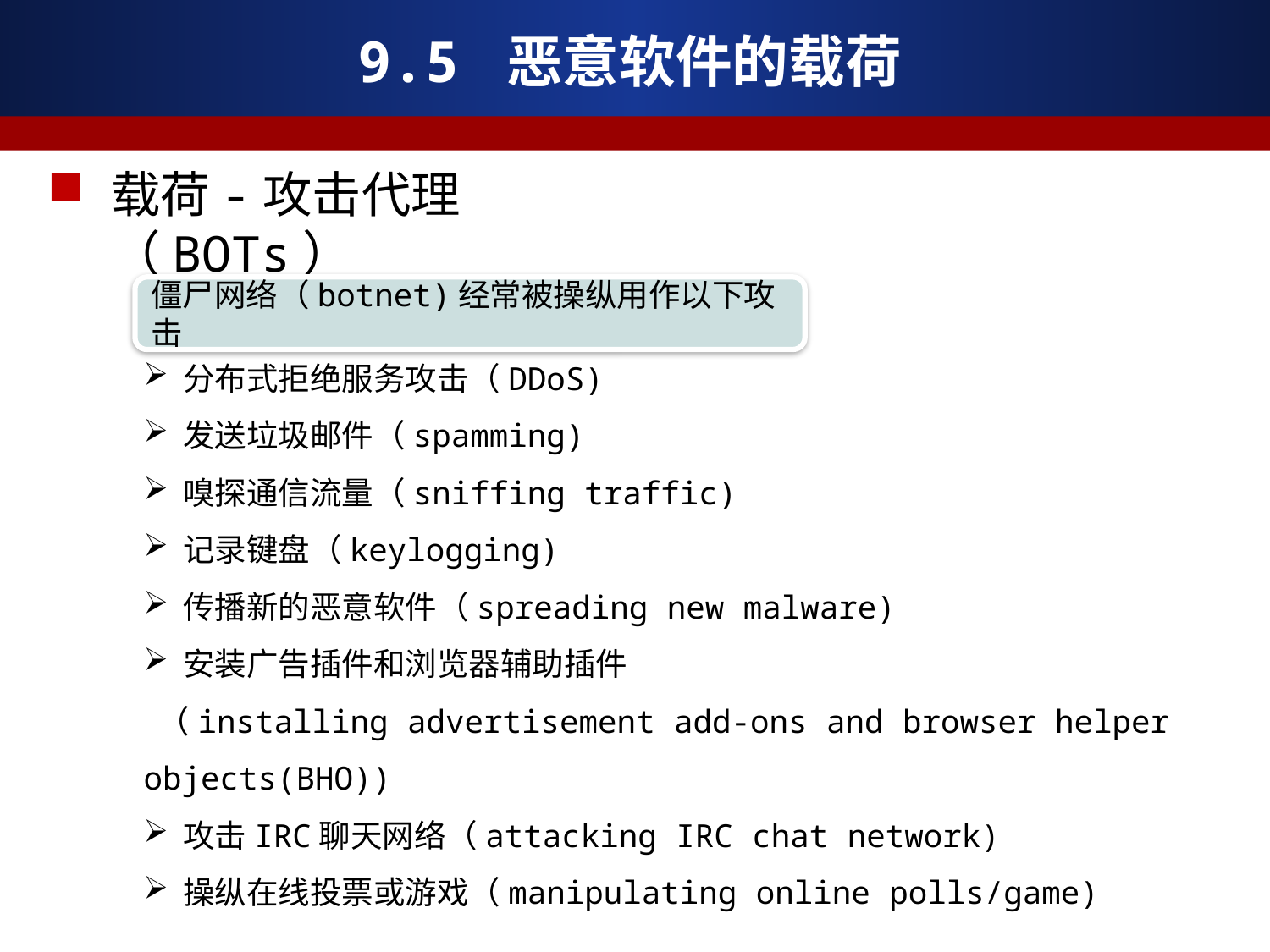

# 9.5 恶意软件的载荷
载荷-攻击代理（BOTs）
僵尸网络（botnet)经常被操纵用作以下攻击
分布式拒绝服务攻击（DDoS)
发送垃圾邮件（spamming)
嗅探通信流量（sniffing traffic)
记录键盘（keylogging)
传播新的恶意软件（spreading new malware)
安装广告插件和浏览器辅助插件
 （installing advertisement add-ons and browser helper objects(BHO))
攻击IRC聊天网络（attacking IRC chat network)
操纵在线投票或游戏（manipulating online polls/game)
45